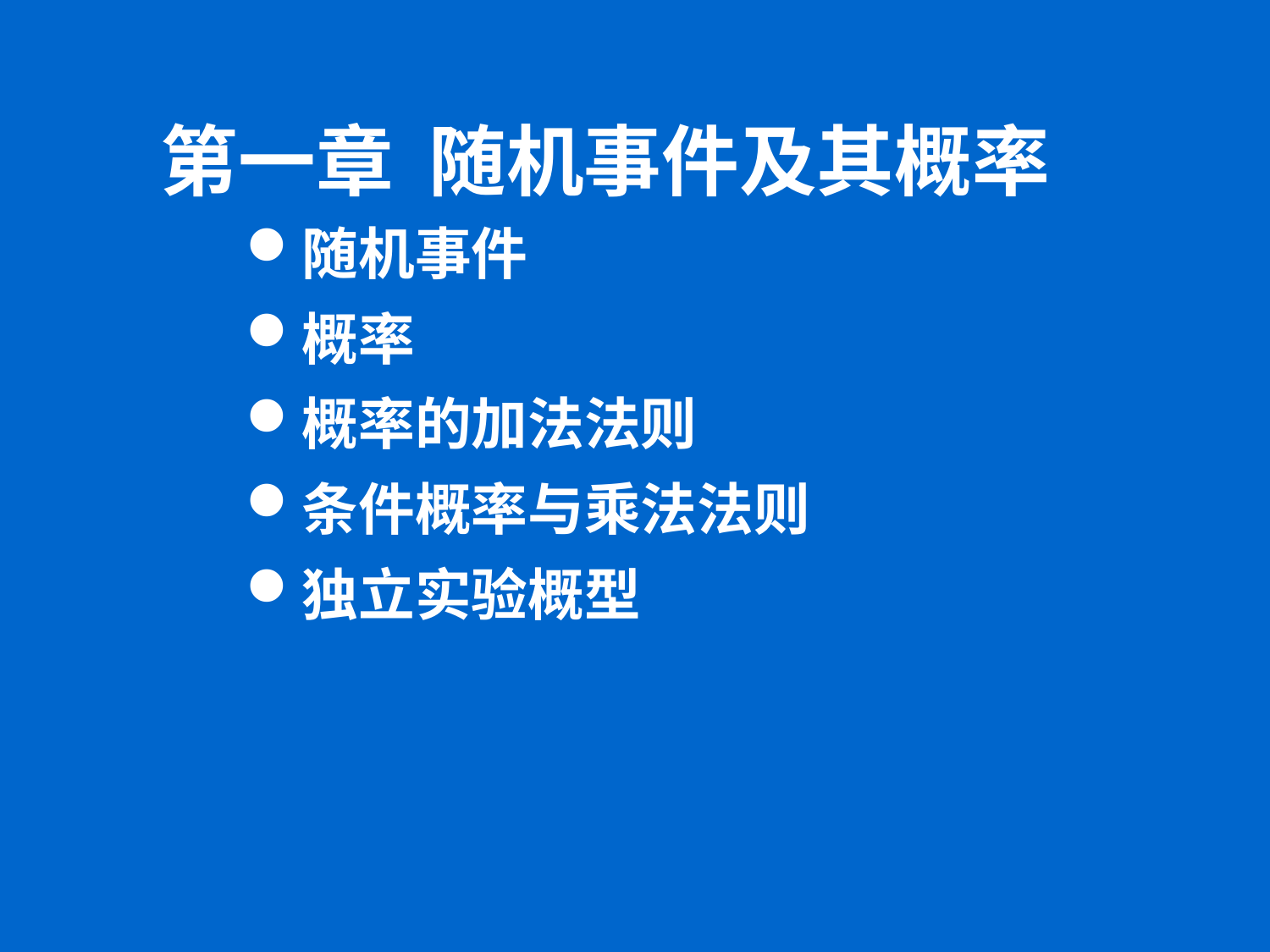

# 第一章  随机事件及其概率
随机事件
概率
概率的加法法则
条件概率与乘法法则
独立实验概型